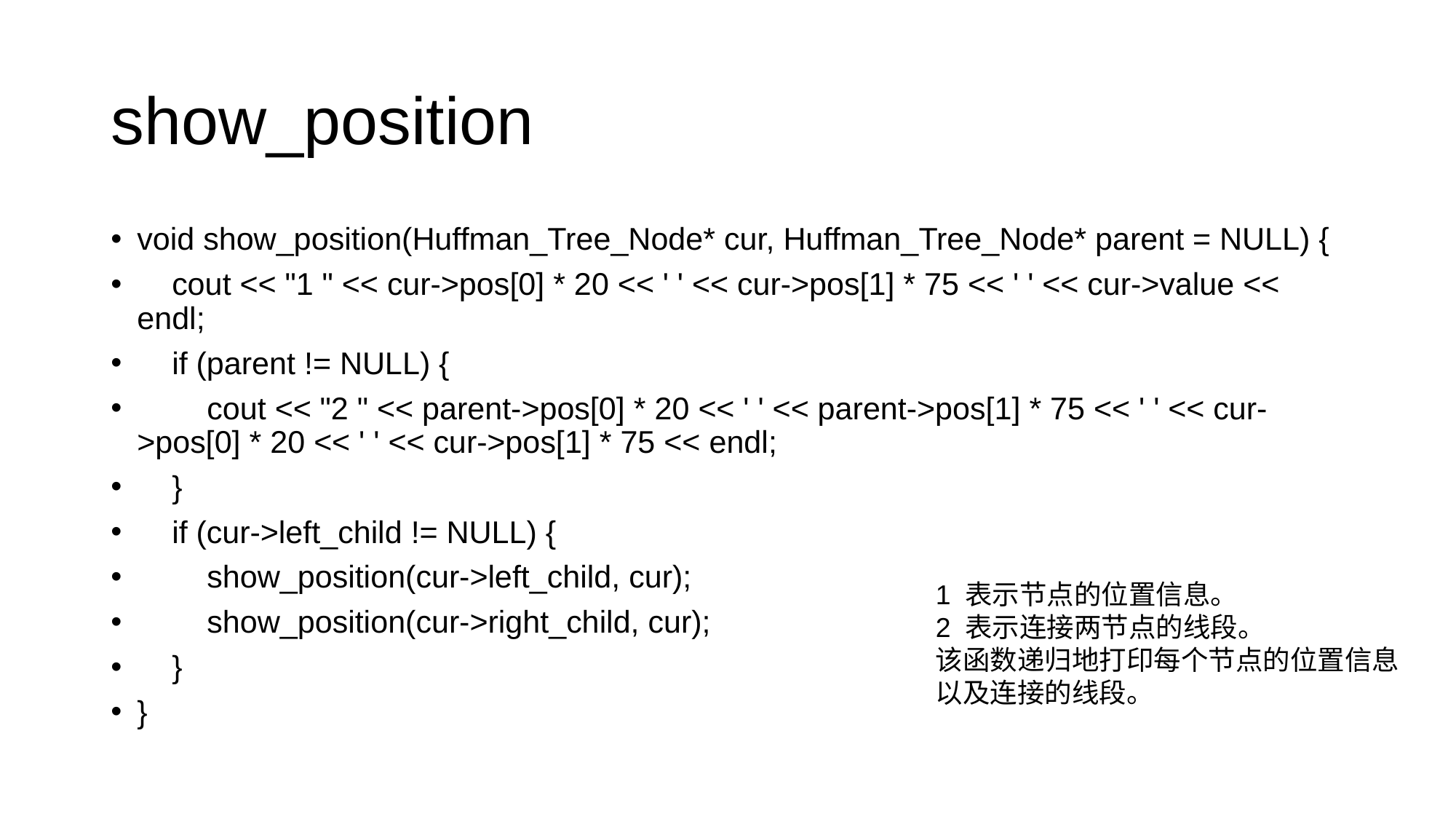

# show_position
void show_position(Huffman_Tree_Node* cur, Huffman_Tree_Node* parent = NULL) {
    cout << "1 " << cur->pos[0] * 20 << ' ' << cur->pos[1] * 75 << ' ' << cur->value << endl;
    if (parent != NULL) {
        cout << "2 " << parent->pos[0] * 20 << ' ' << parent->pos[1] * 75 << ' ' << cur->pos[0] * 20 << ' ' << cur->pos[1] * 75 << endl;
    }
    if (cur->left_child != NULL) {
        show_position(cur->left_child, cur);
        show_position(cur->right_child, cur);
    }
}

1 表示节点的位置信息。
2 表示连接两节点的线段。
该函数递归地打印每个节点的位置信息以及连接的线段。